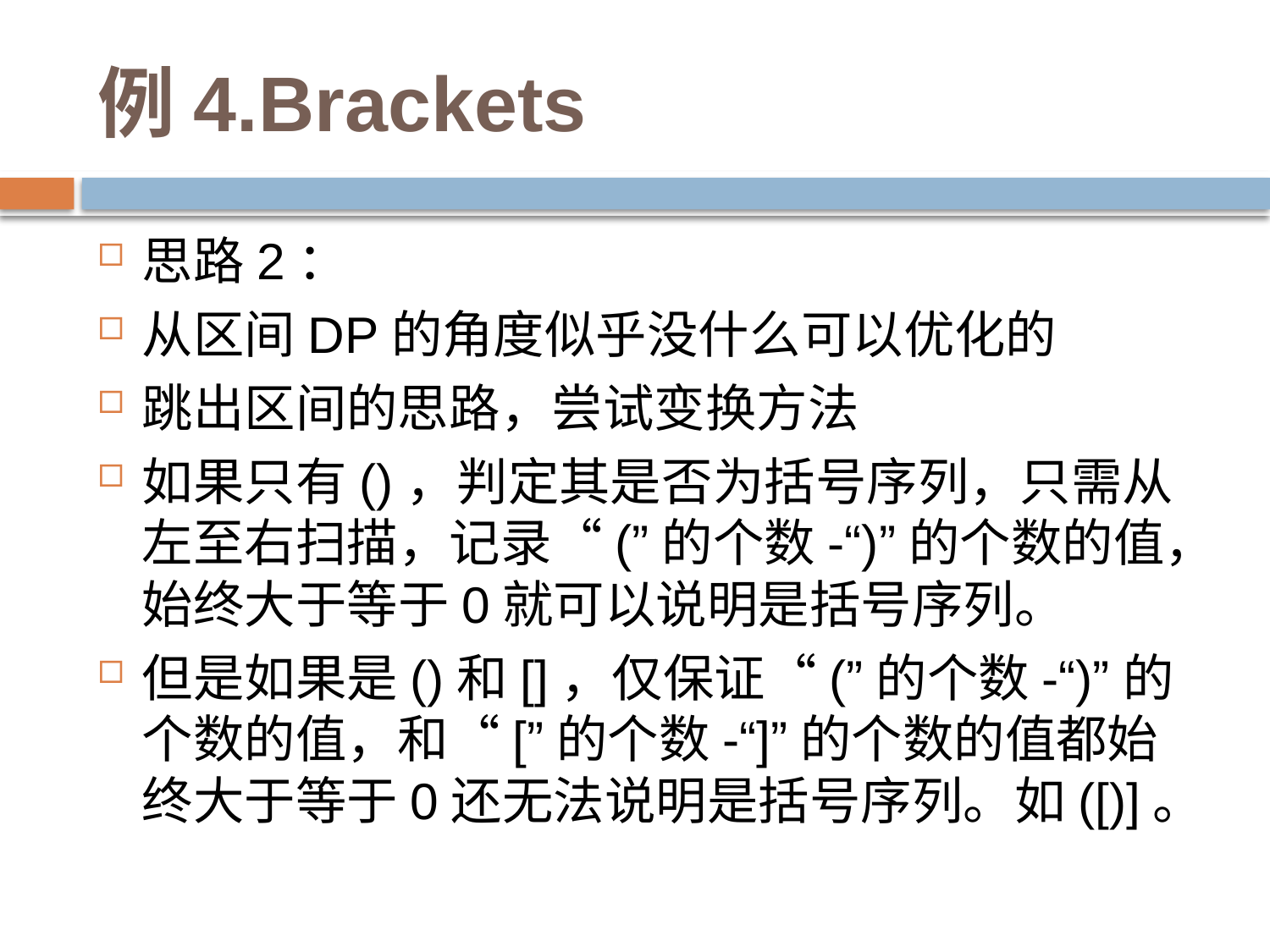

# 例4.Brackets
思路2：
从区间DP的角度似乎没什么可以优化的
跳出区间的思路，尝试变换方法
如果只有()，判定其是否为括号序列，只需从左至右扫描，记录“(”的个数-“)”的个数的值，始终大于等于0就可以说明是括号序列。
但是如果是()和[]，仅保证“(”的个数-“)”的个数的值，和“[”的个数-“]”的个数的值都始终大于等于0还无法说明是括号序列。如([)]。